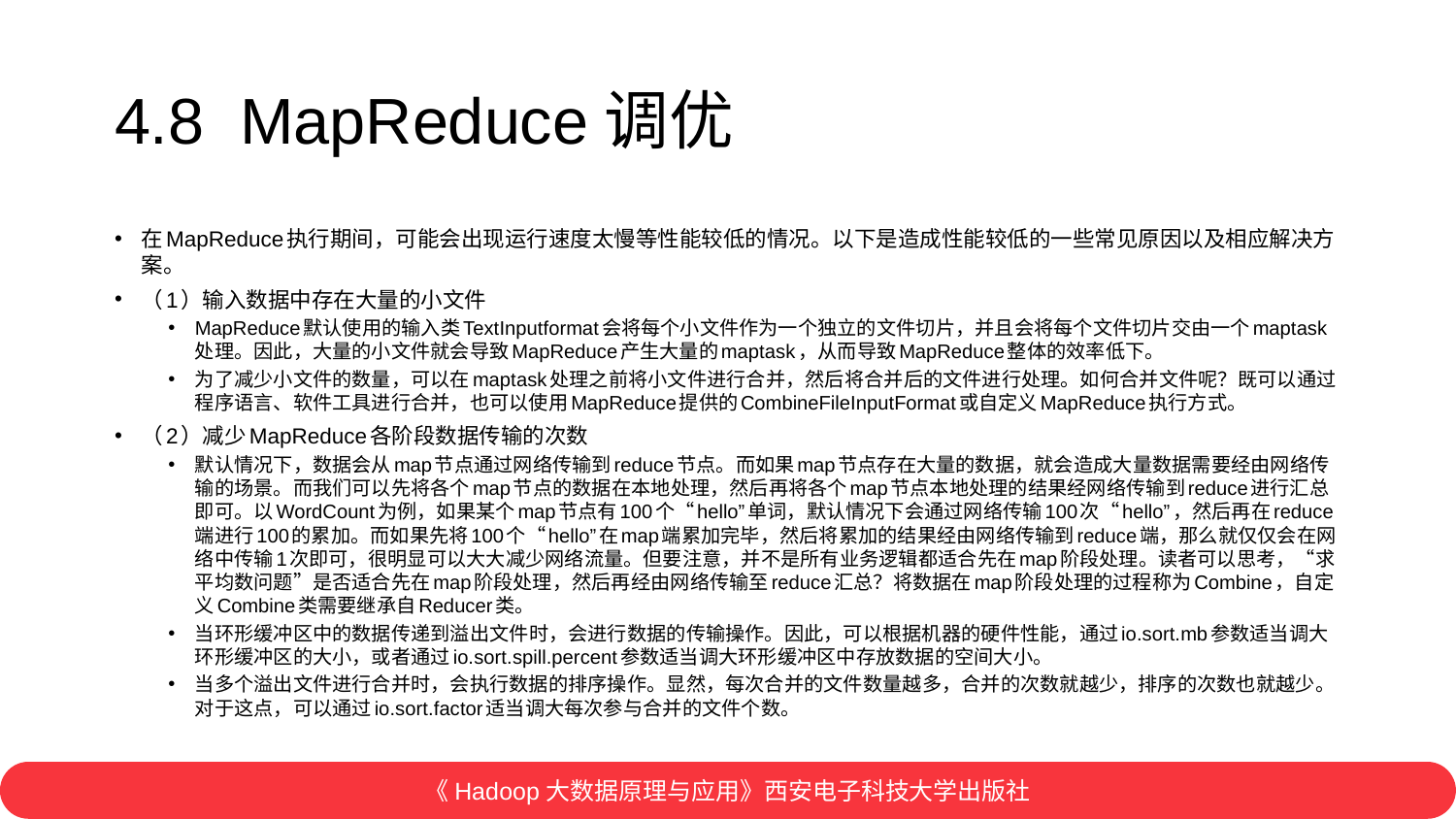

# 4.8  MapReduce调优
在MapReduce执行期间，可能会出现运行速度太慢等性能较低的情况。以下是造成性能较低的一些常见原因以及相应解决方案。
（1）输入数据中存在大量的小文件
MapReduce默认使用的输入类TextInputformat会将每个小文件作为一个独立的文件切片，并且会将每个文件切片交由一个maptask处理。因此，大量的小文件就会导致MapReduce产生大量的maptask，从而导致MapReduce整体的效率低下。
为了减少小文件的数量，可以在maptask处理之前将小文件进行合并，然后将合并后的文件进行处理。如何合并文件呢？既可以通过程序语言、软件工具进行合并，也可以使用MapReduce提供的CombineFileInputFormat或自定义MapReduce执行方式。
（2）减少MapReduce各阶段数据传输的次数
默认情况下，数据会从map节点通过网络传输到reduce节点。而如果map节点存在大量的数据，就会造成大量数据需要经由网络传输的场景。而我们可以先将各个map节点的数据在本地处理，然后再将各个map节点本地处理的结果经网络传输到reduce进行汇总即可。以WordCount为例，如果某个map节点有100个“hello”单词，默认情况下会通过网络传输100次“hello”，然后再在reduce端进行100的累加。而如果先将100个“hello”在map端累加完毕，然后将累加的结果经由网络传输到reduce端，那么就仅仅会在网络中传输1次即可，很明显可以大大减少网络流量。但要注意，并不是所有业务逻辑都适合先在map阶段处理。读者可以思考，“求平均数问题”是否适合先在map阶段处理，然后再经由网络传输至reduce汇总？将数据在map阶段处理的过程称为Combine，自定义Combine类需要继承自Reducer类。
当环形缓冲区中的数据传递到溢出文件时，会进行数据的传输操作。因此，可以根据机器的硬件性能，通过io.sort.mb参数适当调大环形缓冲区的大小，或者通过io.sort.spill.percent参数适当调大环形缓冲区中存放数据的空间大小。
当多个溢出文件进行合并时，会执行数据的排序操作。显然，每次合并的文件数量越多，合并的次数就越少，排序的次数也就越少。对于这点，可以通过io.sort.factor适当调大每次参与合并的文件个数。